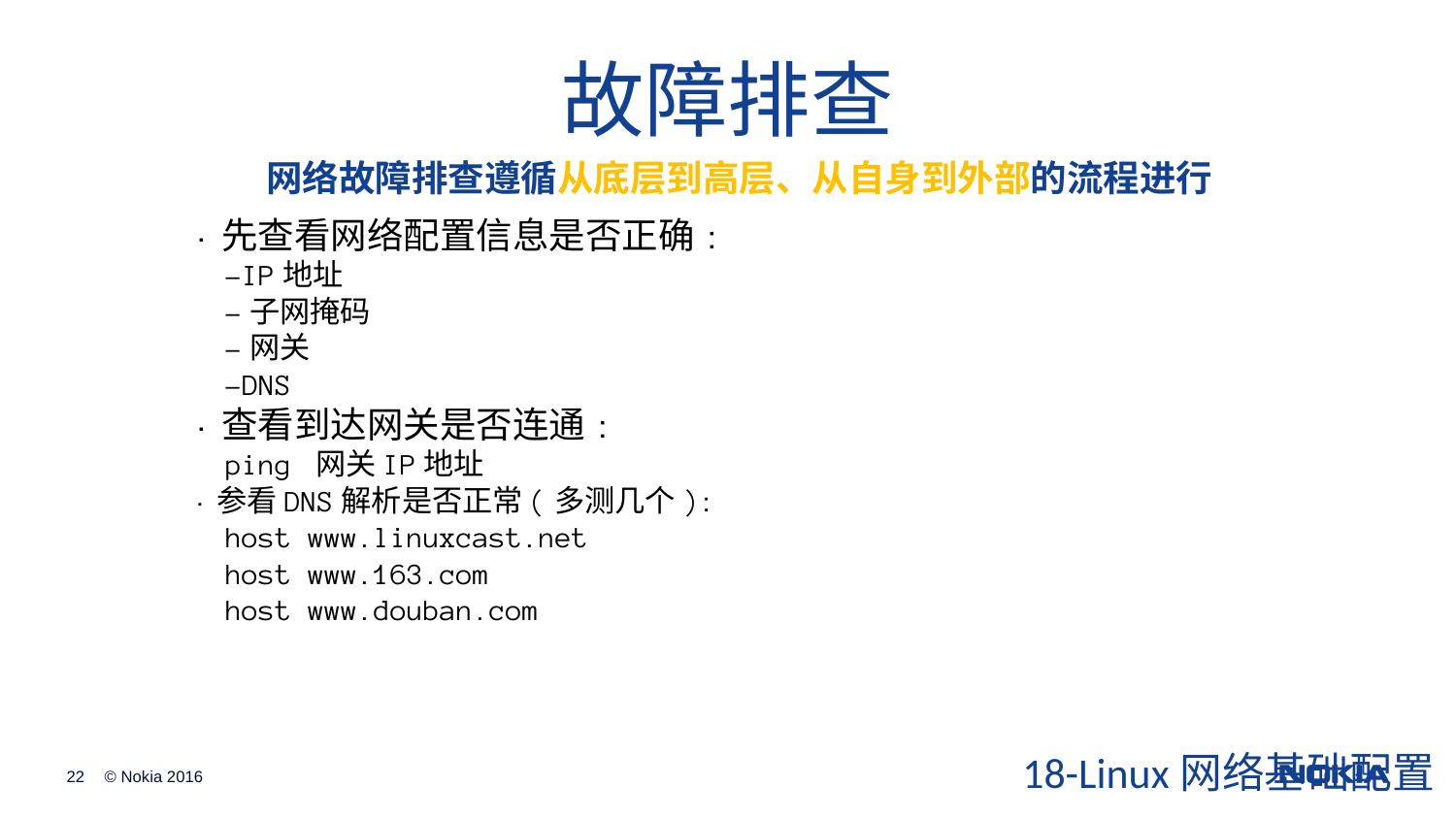

# 故障排查
网络故障排查遵循从底层到高层、从自身到外部的流程进行
·先查看网络配置信息是否正确:
  -IP地址
  -子网掩码
  -网关
  -DNS
·查看到达网关是否连通:
  ping 网关IP地址
·参看DNS解析是否正常(多测几个):
  host www.linuxcast.net
  host www.163.com
  host www.douban.com
18-Linux网络基础配置